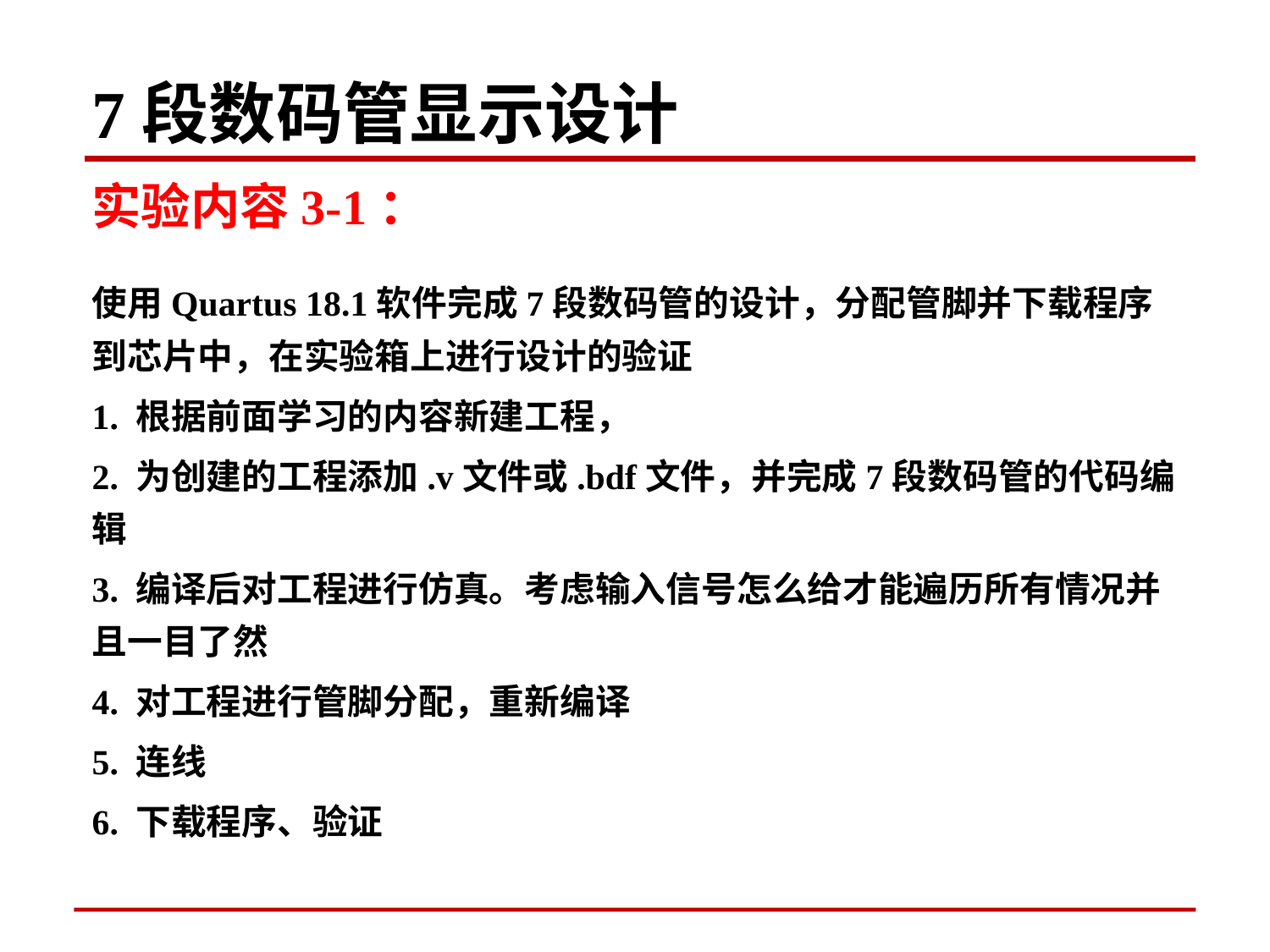

7段数码管显示设计
实验内容3-1：
使用Quartus 18.1软件完成7段数码管的设计，分配管脚并下载程序到芯片中，在实验箱上进行设计的验证
1. 根据前面学习的内容新建工程，
2. 为创建的工程添加.v文件或.bdf文件，并完成7段数码管的代码编辑
3. 编译后对工程进行仿真。考虑输入信号怎么给才能遍历所有情况并且一目了然
4. 对工程进行管脚分配，重新编译
5. 连线
6. 下载程序、验证